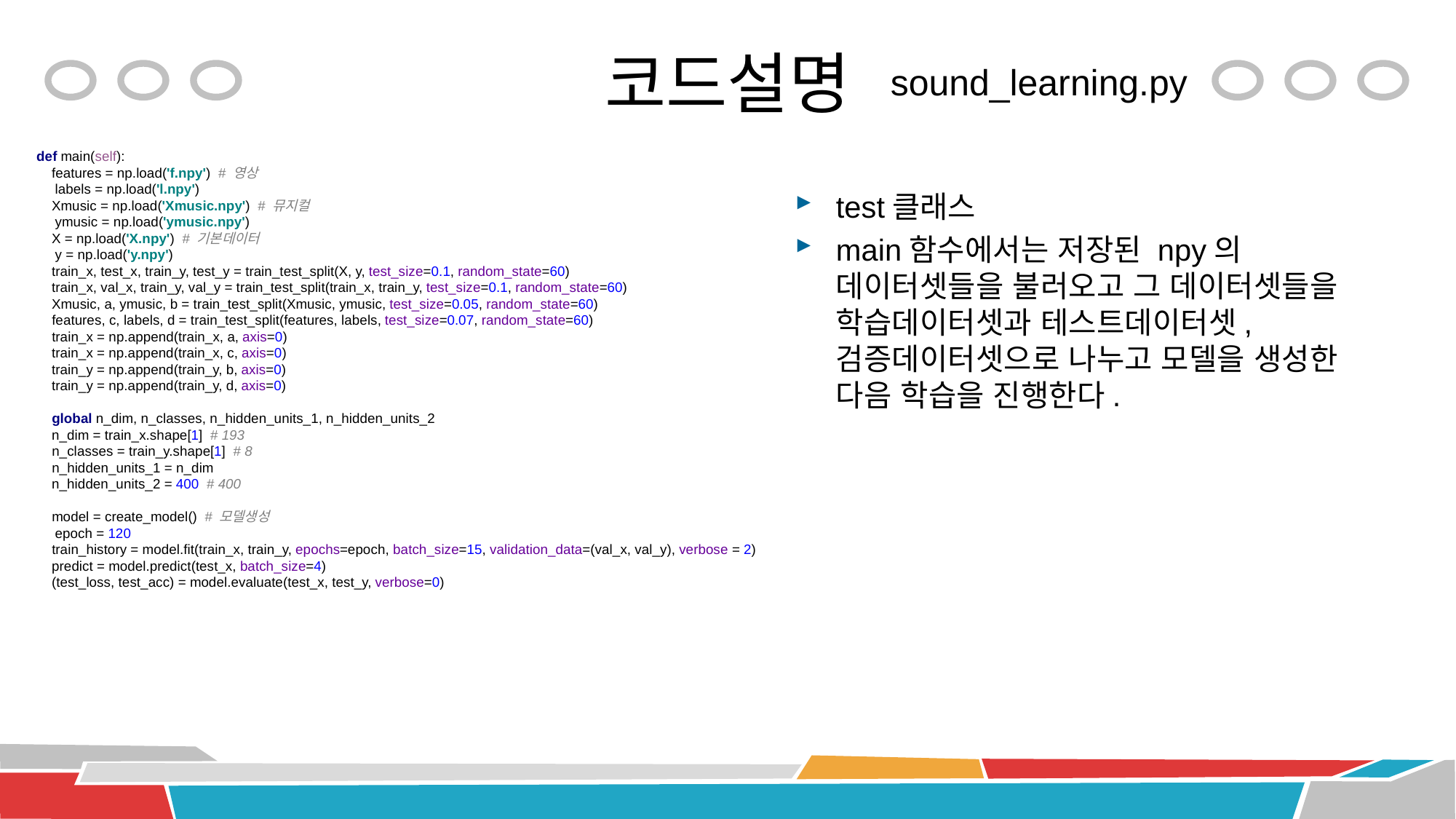

# 코드설명
sound_learning.py
def main(self):
    features = np.load('f.npy')  # 영상
    labels = np.load('l.npy')
    Xmusic = np.load('Xmusic.npy')  # 뮤지컬
    ymusic = np.load('ymusic.npy')
    X = np.load('X.npy')  # 기본데이터
    y = np.load('y.npy')
    train_x, test_x, train_y, test_y = train_test_split(X, y, test_size=0.1, random_state=60)
    train_x, val_x, train_y, val_y = train_test_split(train_x, train_y, test_size=0.1, random_state=60)
    Xmusic, a, ymusic, b = train_test_split(Xmusic, ymusic, test_size=0.05, random_state=60)
    features, c, labels, d = train_test_split(features, labels, test_size=0.07, random_state=60)
    train_x = np.append(train_x, a, axis=0)
    train_x = np.append(train_x, c, axis=0)
    train_y = np.append(train_y, b, axis=0)
    train_y = np.append(train_y, d, axis=0)
    global n_dim, n_classes, n_hidden_units_1, n_hidden_units_2
    n_dim = train_x.shape[1]  # 193
    n_classes = train_y.shape[1]  # 8
    n_hidden_units_1 = n_dim
    n_hidden_units_2 = 400  # 400
    model = create_model()  # 모델생성
    epoch = 120
    train_history = model.fit(train_x, train_y, epochs=epoch, batch_size=15, validation_data=(val_x, val_y), verbose = 2)
    predict = model.predict(test_x, batch_size=4)
    (test_loss, test_acc) = model.evaluate(test_x, test_y, verbose=0)
test클래스
main함수에서는 저장된 npy의 데이터셋들을 불러오고 그 데이터셋들을 학습데이터셋과 테스트데이터셋, 검증데이터셋으로 나누고 모델을 생성한 다음 학습을 진행한다.